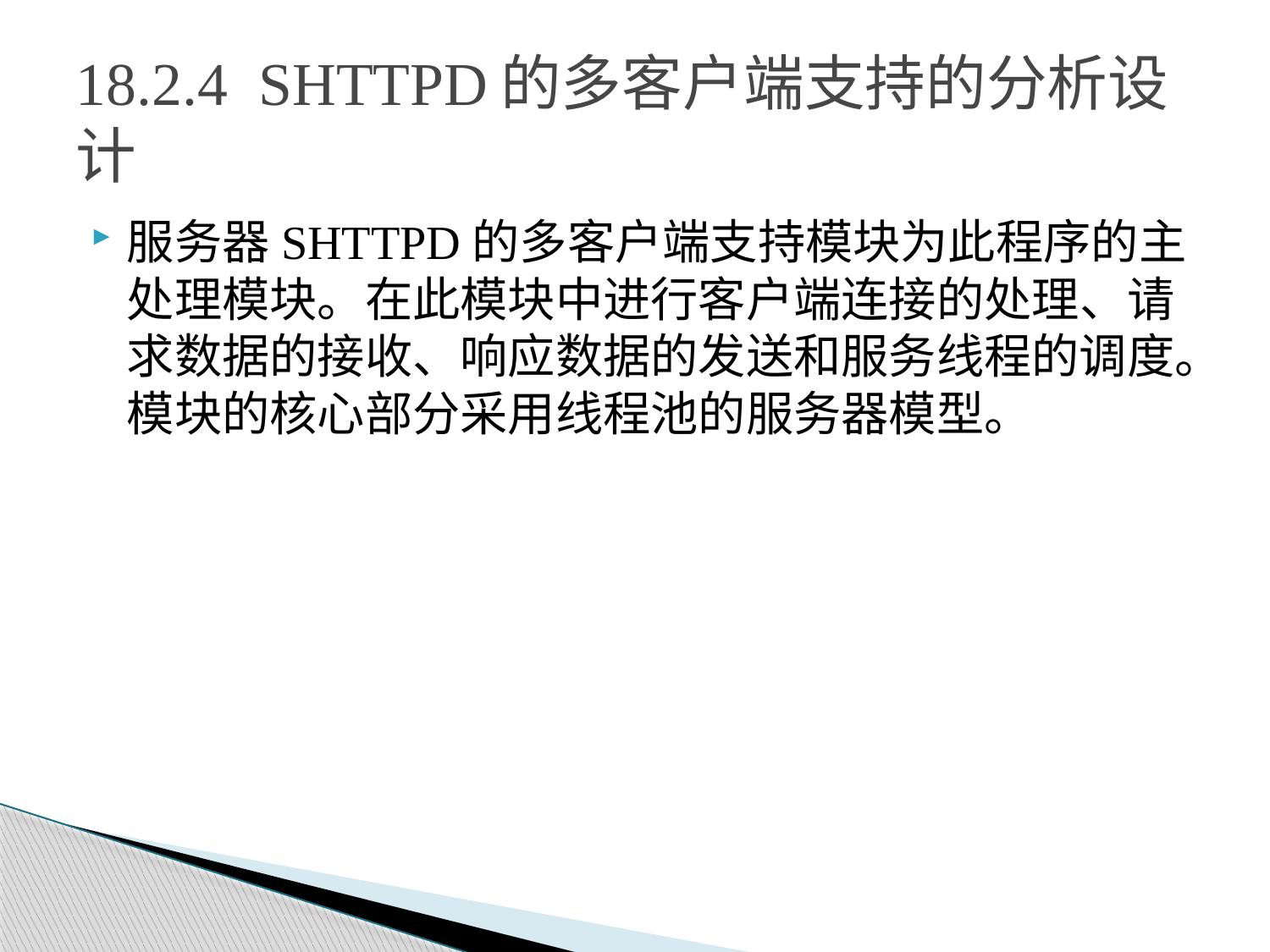

# 18.2.4  SHTTPD的多客户端支持的分析设计
服务器SHTTPD的多客户端支持模块为此程序的主处理模块。在此模块中进行客户端连接的处理、请求数据的接收、响应数据的发送和服务线程的调度。模块的核心部分采用线程池的服务器模型。